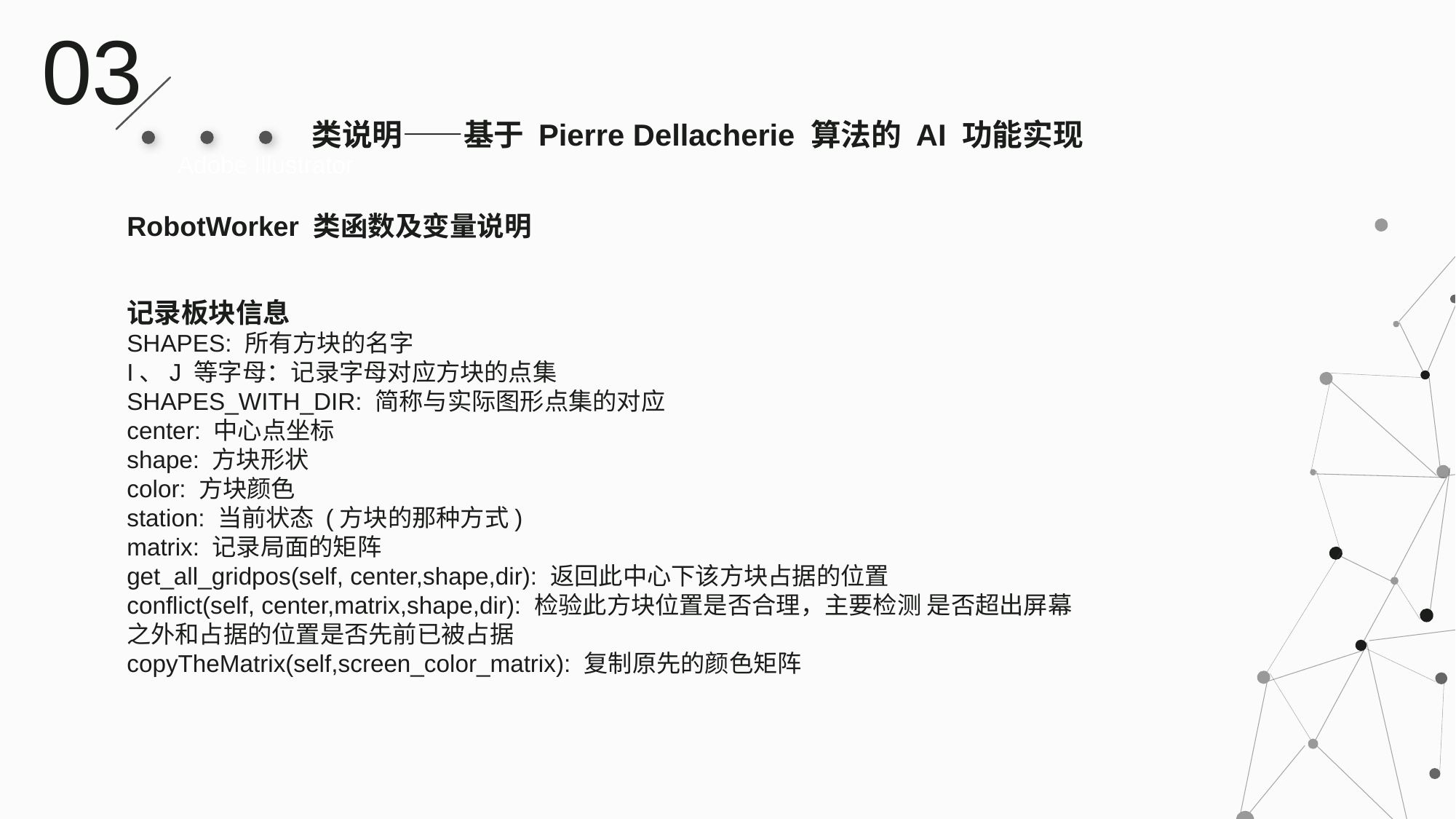

03
类说明——基于 Pierre Dellacherie 算法的 AI 功能实现

Adobe Illustrator
RobotWorker 类函数及变量说明

记录板块信息
SHAPES: 所有方块的名字
I、J 等字母：记录字母对应方块的点集
SHAPES_WITH_DIR: 简称与实际图形点集的对应
center: 中心点坐标
shape: 方块形状
color: 方块颜色
station: 当前状态 (方块的那种方式)
matrix: 记录局面的矩阵
get_all_gridpos(self, center,shape,dir): 返回此中心下该方块占据的位置
conflict(self, center,matrix,shape,dir): 检验此方块位置是否合理，主要检测 是否超出屏幕之外和占据的位置是否先前已被占据
copyTheMatrix(self,screen_color_matrix): 复制原先的颜色矩阵